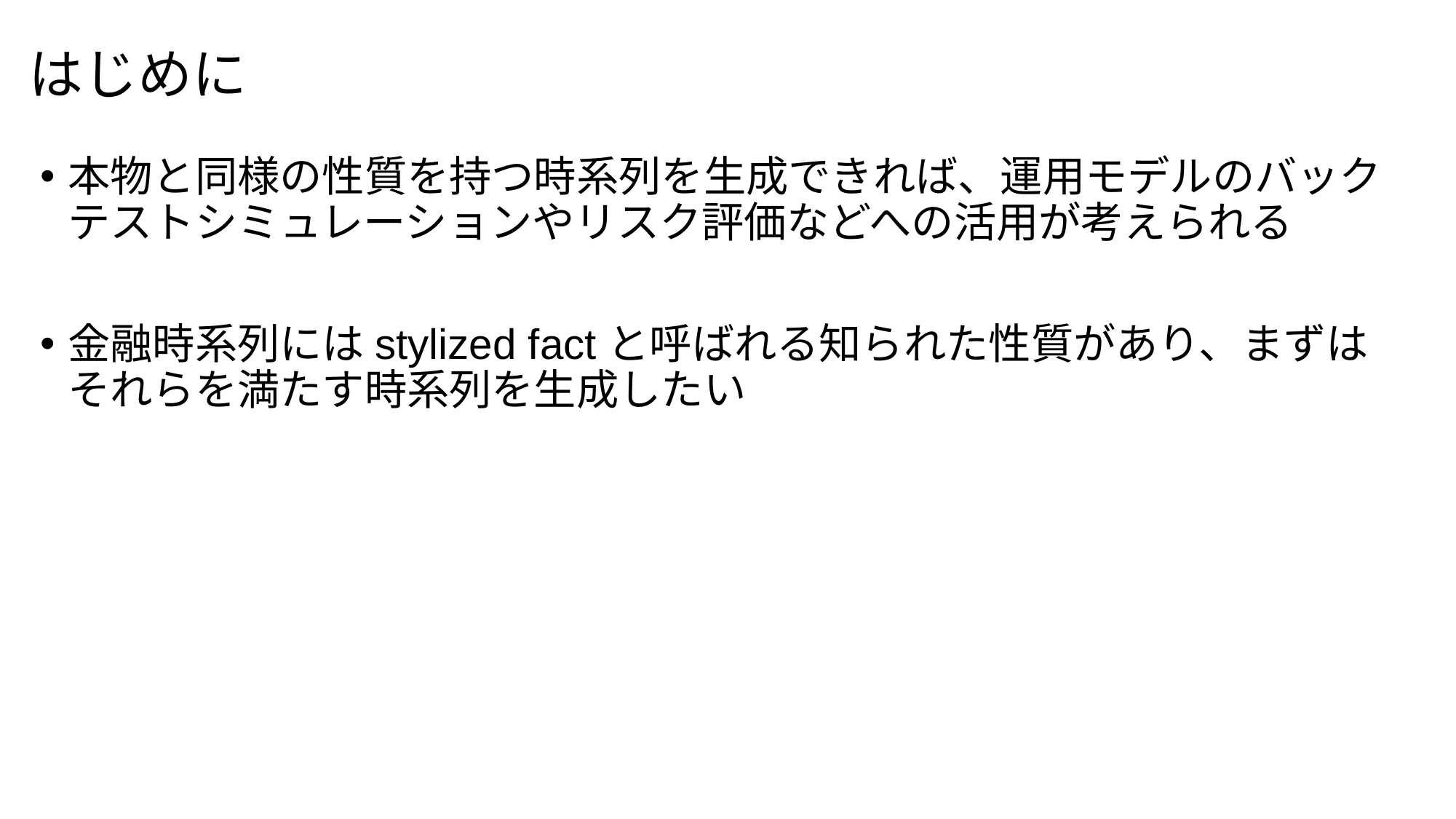

# はじめに
本物と同様の性質を持つ時系列を生成できれば、運用モデルのバックテストシミュレーションやリスク評価などへの活用が考えられる

金融時系列にはstylized factと呼ばれる知られた性質があり、まずはそれらを満たす時系列を生成したい